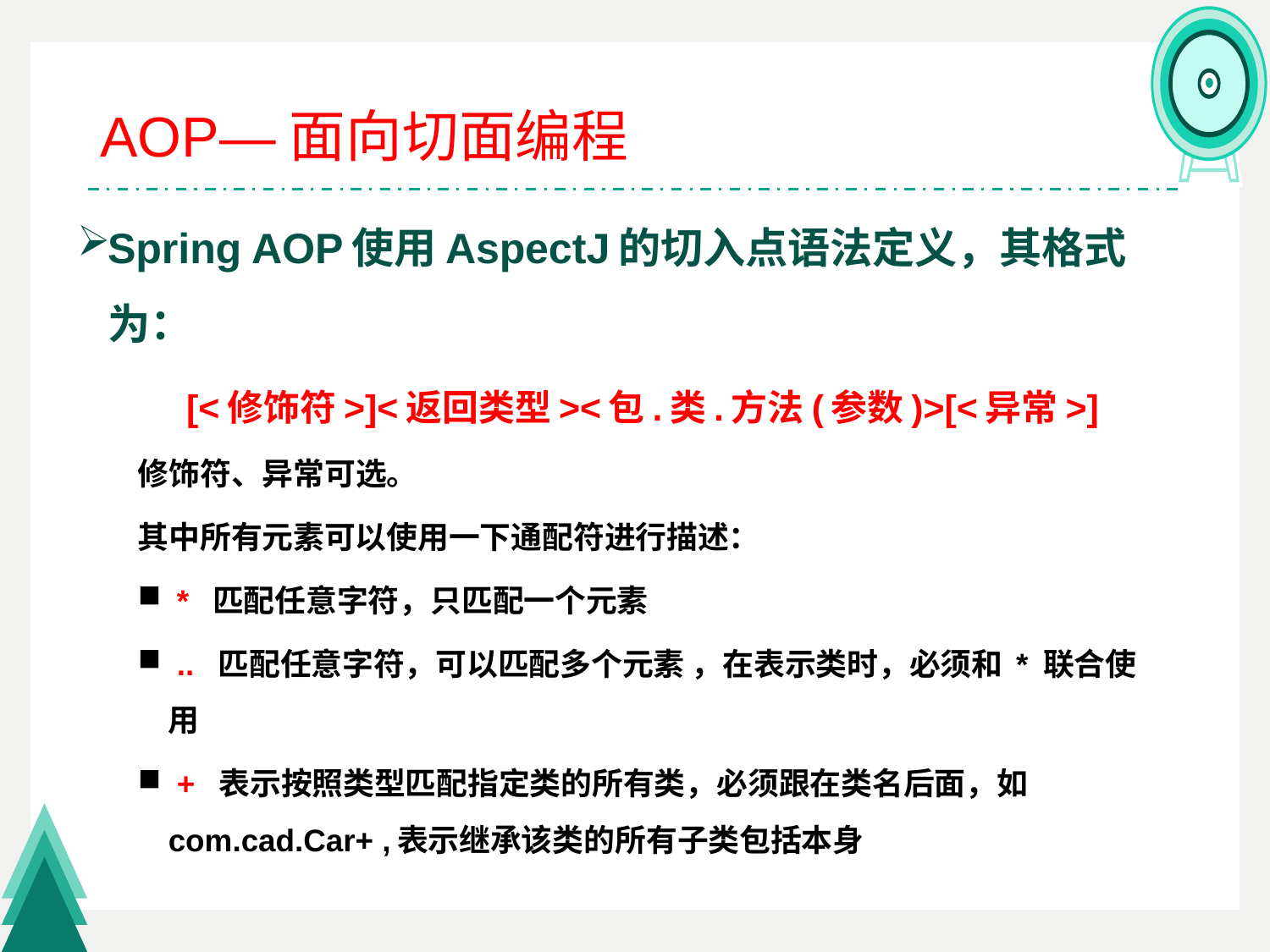

# AOP—面向切面编程
Spring AOP使用AspectJ的切入点语法定义，其格式为：
	[<修饰符>]<返回类型><包.类.方法(参数)>[<异常>]
修饰符、异常可选。
其中所有元素可以使用一下通配符进行描述：
 *  匹配任意字符，只匹配一个元素
 ..  匹配任意字符，可以匹配多个元素 ，在表示类时，必须和 * 联合使用
 +  表示按照类型匹配指定类的所有类，必须跟在类名后面，如 com.cad.Car+ ,表示继承该类的所有子类包括本身